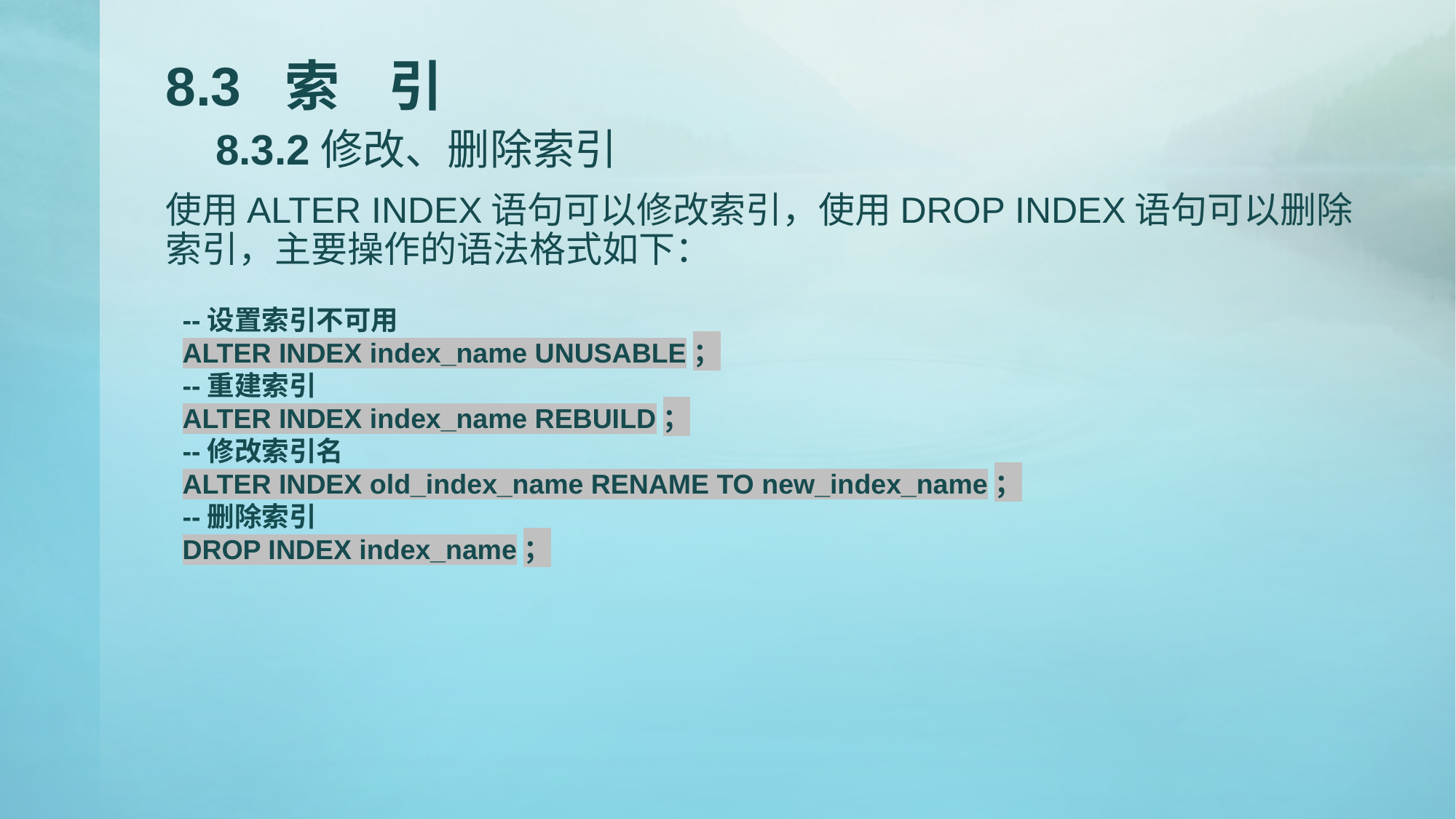

# 8.3  索    引 8.3.2修改、删除索引
使用ALTER INDEX语句可以修改索引，使用DROP INDEX语句可以删除索引，主要操作的语法格式如下：
--设置索引不可用
ALTER INDEX index_name UNUSABLE；
--重建索引
ALTER INDEX index_name REBUILD；
--修改索引名
ALTER INDEX old_index_name RENAME TO new_index_name；
--删除索引
DROP INDEX index_name；